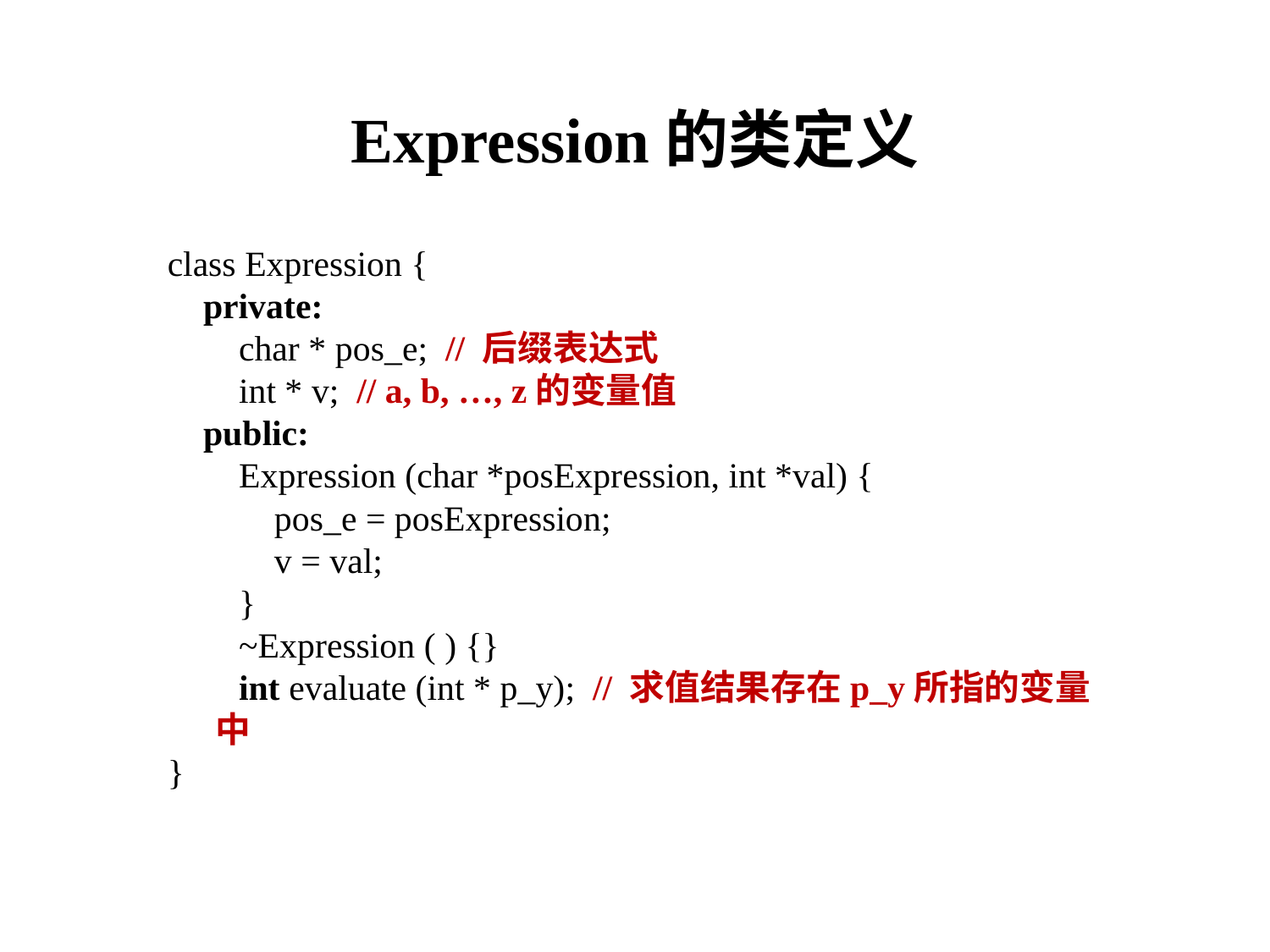

# Expression的类定义
class Expression {
    private:
        char * pos_e;  // 后缀表达式
        int * v;  // a, b, …, z的变量值
    public:
        Expression (char *posExpression, int *val) {
            pos_e = posExpression;
            v = val;
        }
        ~Expression ( ) {}
        int evaluate (int * p_y);  // 求值结果存在p_y所指的变量中
}